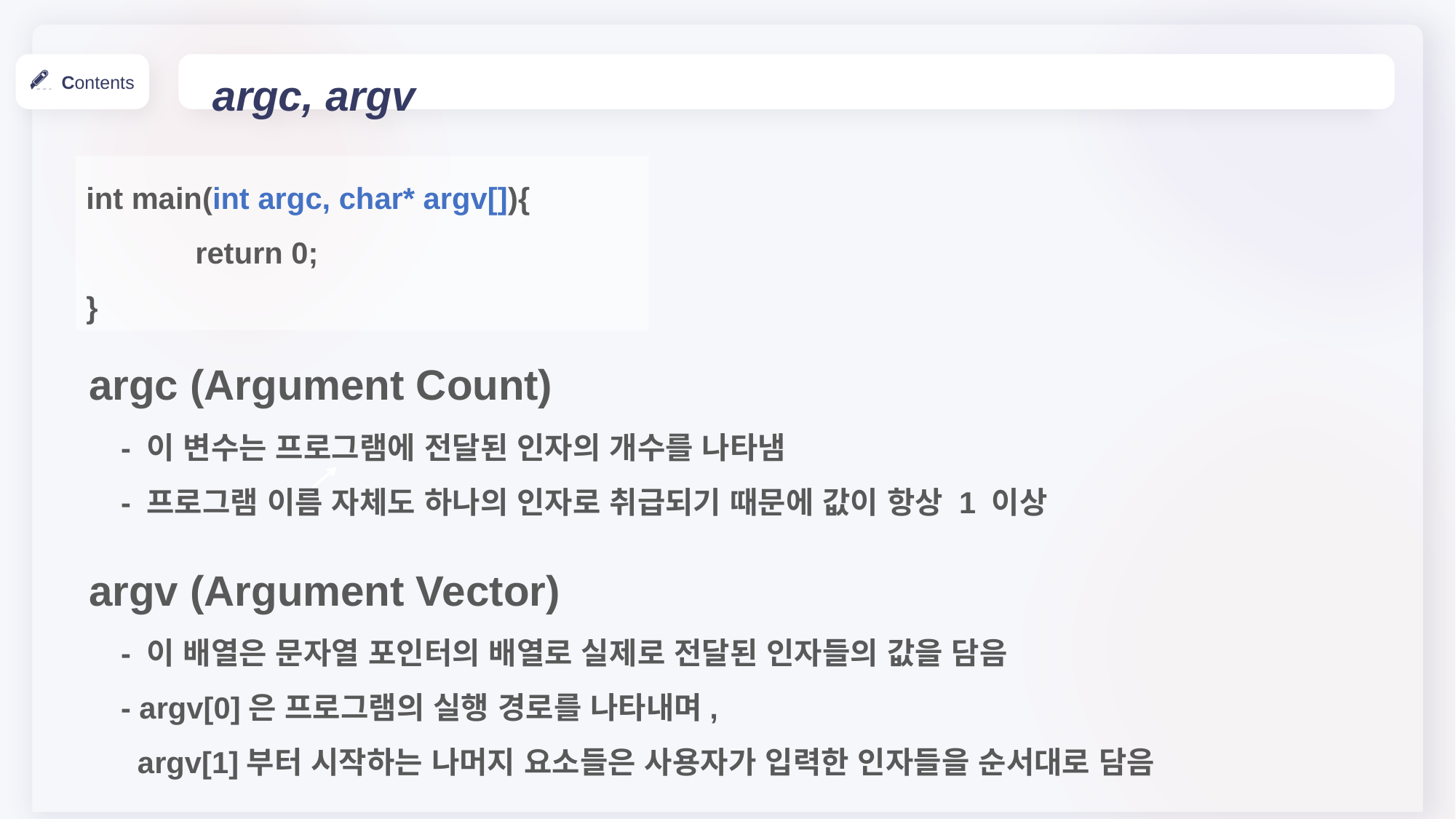

argc, argv
Contents

int main(int argc, char* argv[]){
	return 0;
}
argc (Argument Count)
 - 이 변수는 프로그램에 전달된 인자의 개수를 나타냄
 - 프로그램 이름 자체도 하나의 인자로 취급되기 때문에 값이 항상 1 이상
argv (Argument Vector)
 - 이 배열은 문자열 포인터의 배열로 실제로 전달된 인자들의 값을 담음
 - argv[0]은 프로그램의 실행 경로를 나타내며,
   argv[1]부터 시작하는 나머지 요소들은 사용자가 입력한 인자들을 순서대로 담음